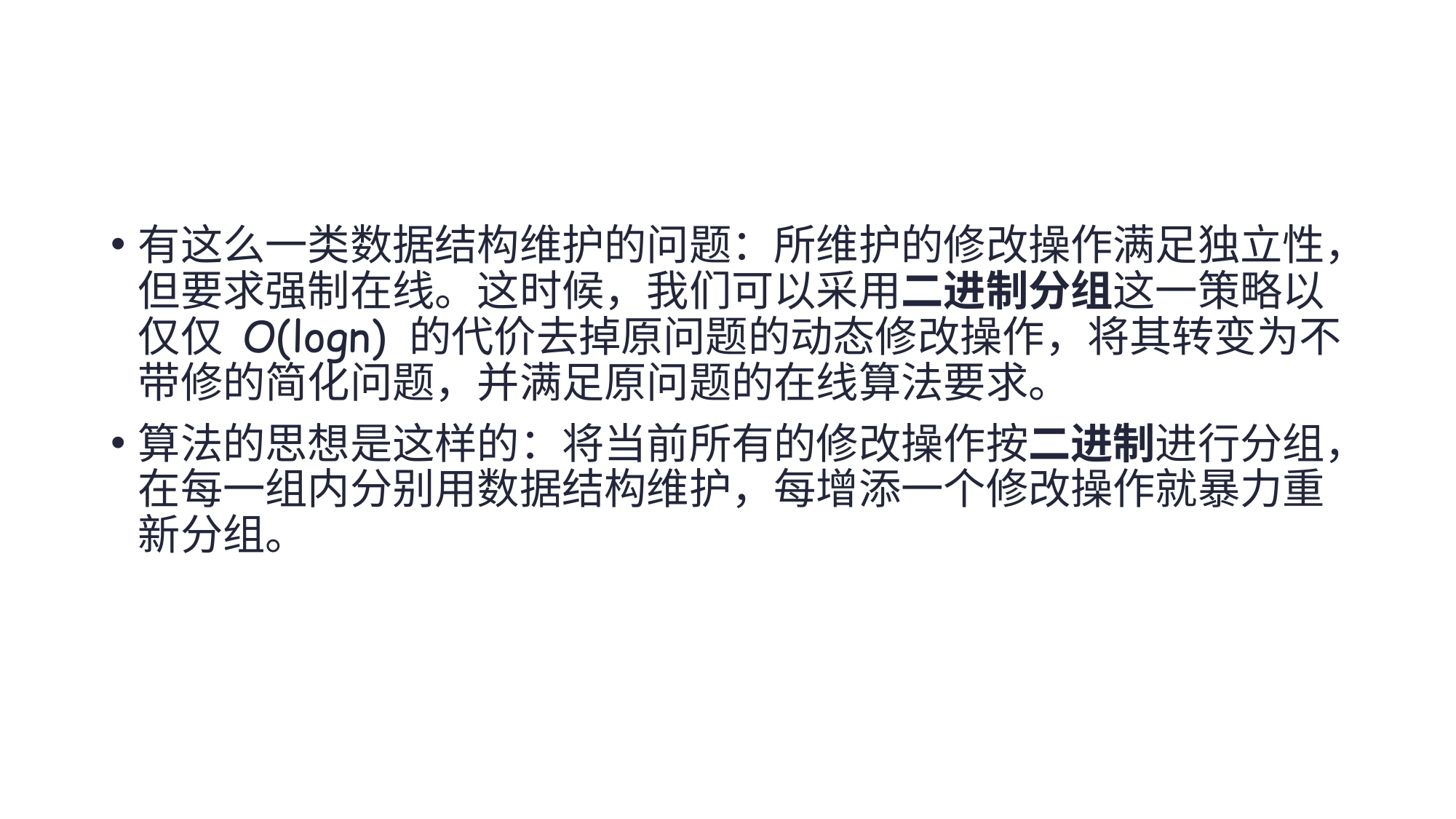

#
有这么一类数据结构维护的问题：所维护的修改操作满足独立性，但要求强制在线。这时候，我们可以采用二进制分组这一策略以仅仅 O(log⁡n) 的代价去掉原问题的动态修改操作，将其转变为不带修的简化问题，并满足原问题的在线算法要求。
算法的思想是这样的：将当前所有的修改操作按二进制进行分组，在每一组内分别用数据结构维护，每增添一个修改操作就暴力重新分组。